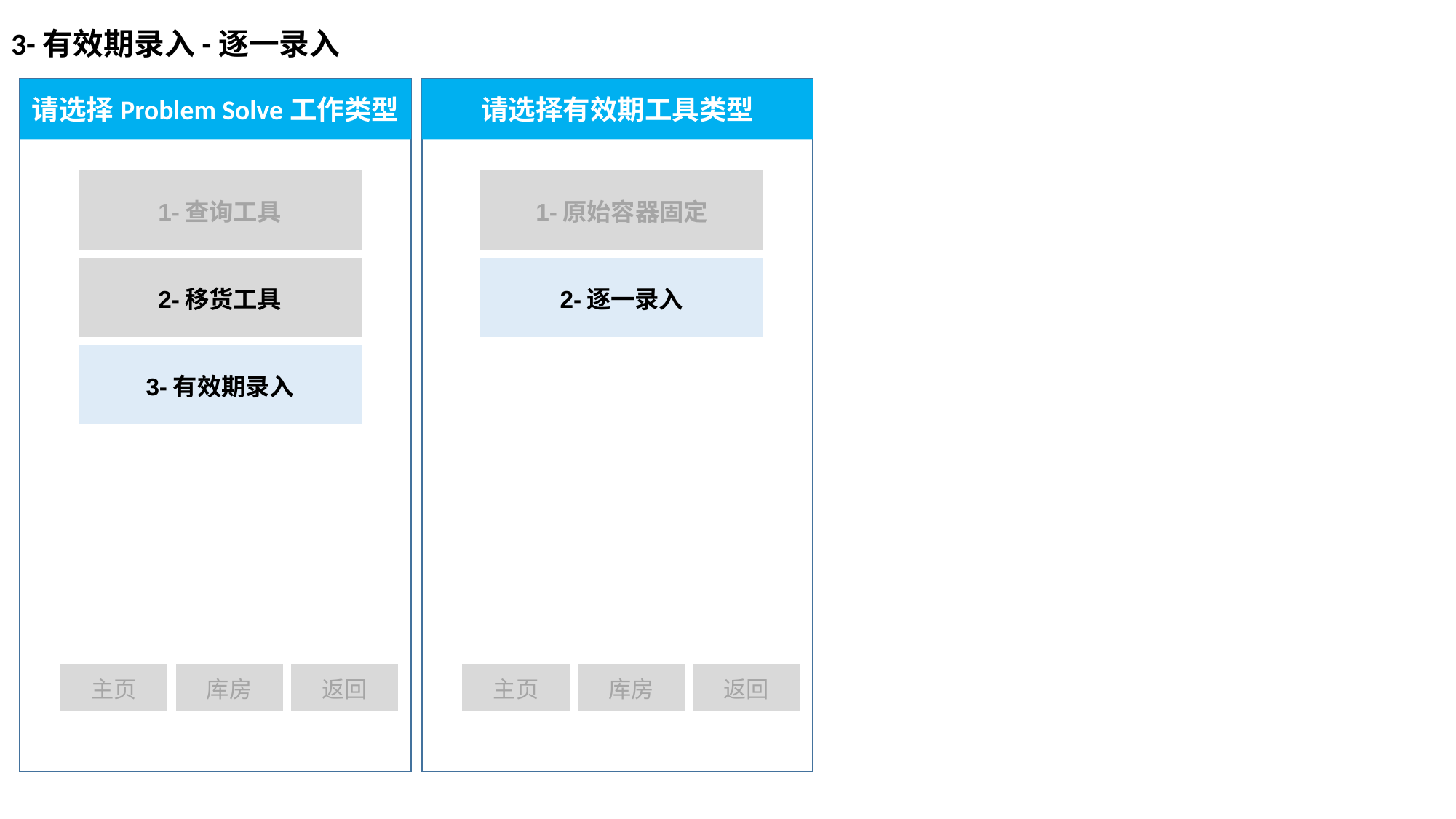

# 3-有效期录入-逐一录入

请选择Problem Solve工作类型

请选择有效期工具类型
| 1-查询工具 |
| --- |
| 2-移货工具 |
| 3-有效期录入 |
| 1-原始容器固定 |
| --- |
| 2-逐一录入 |
| 主页 | 库房 | 返回 |
| --- | --- | --- |
| 主页 | 库房 | 返回 |
| --- | --- | --- |